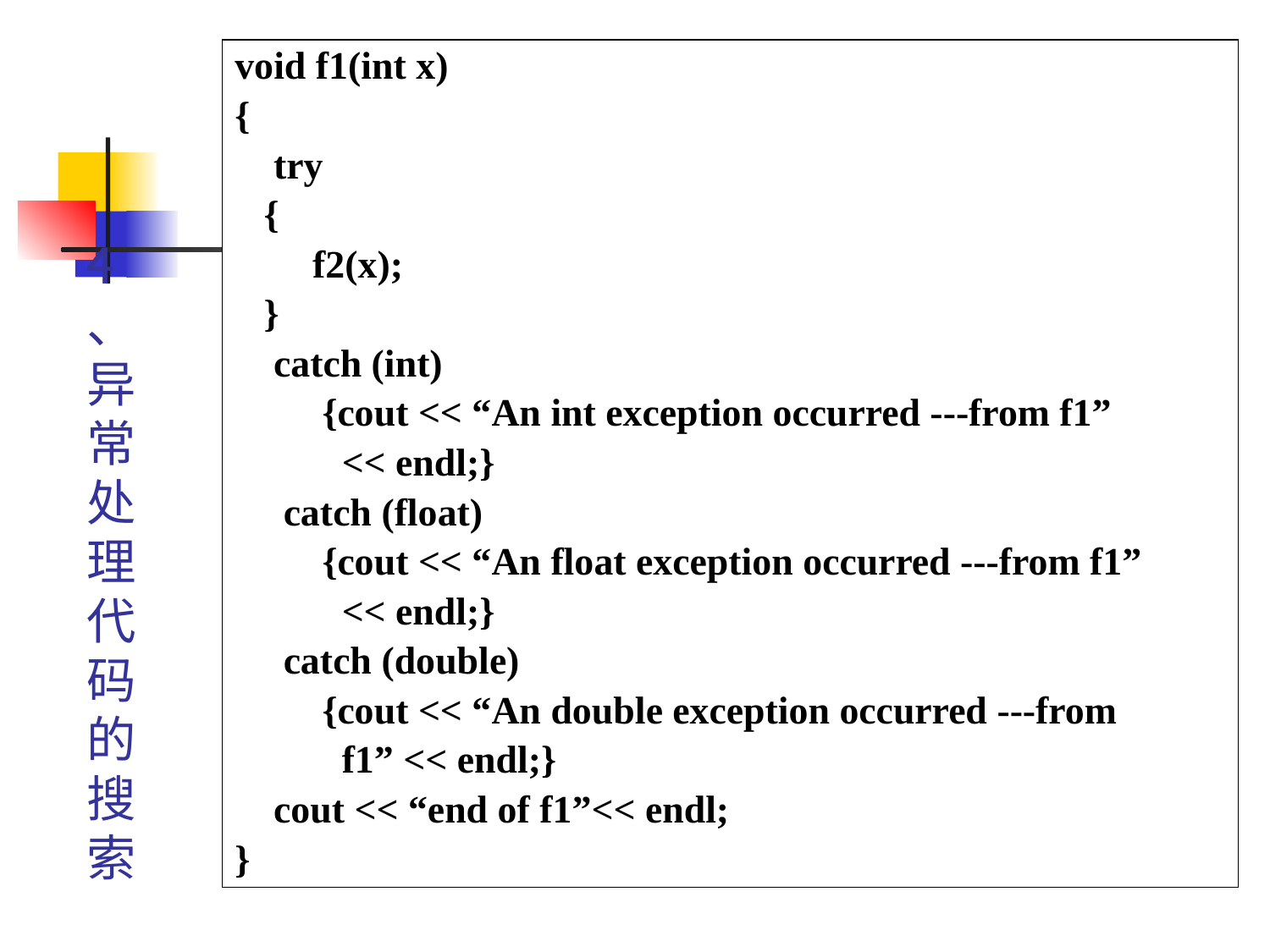

void f1(int x)
{
    try
   {
        f2(x);
   }
    catch (int)
         {cout << “An int exception occurred ---from f1”
           << endl;}
     catch (float)
         {cout << “An float exception occurred ---from f1”
           << endl;}
     catch (double)
         {cout << “An double exception occurred ---from
           f1” << endl;}
    cout << “end of f1”<< endl;
}
4、异常处理代码的搜索